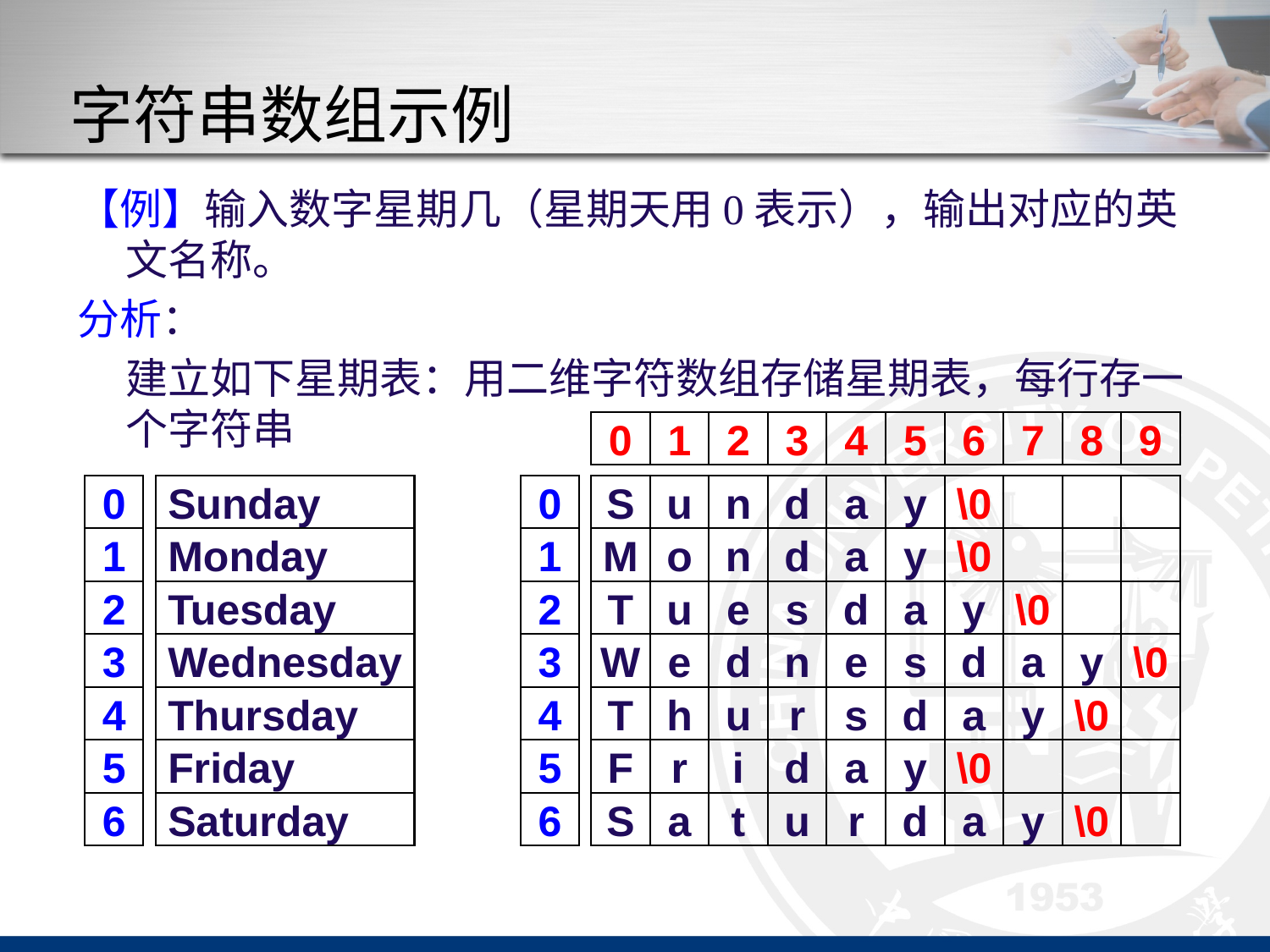

# 字符串数组示例
【例】输入数字星期几（星期天用0表示），输出对应的英文名称。
分析：
	建立如下星期表：用二维字符数组存储星期表，每行存一个字符串
0
1
2
3
4
5
6
7
8
9
0
S
u
n
d
a
y
\0

1
M
o
n
d
a
y
\0

2
T
u
e
s
d
a
y
\0

3
W
e
d
n
e
s
d
a
y
\0
4
T
h
u
r
s
d
a
y
\0

5
F
r
i
d
a
y
\0

6
S
a
t
u
r
d
a
y
\0

0
Sunday
1
Monday
2
Tuesday
3
Wednesday
4
Thursday
5
Friday
6
Saturday